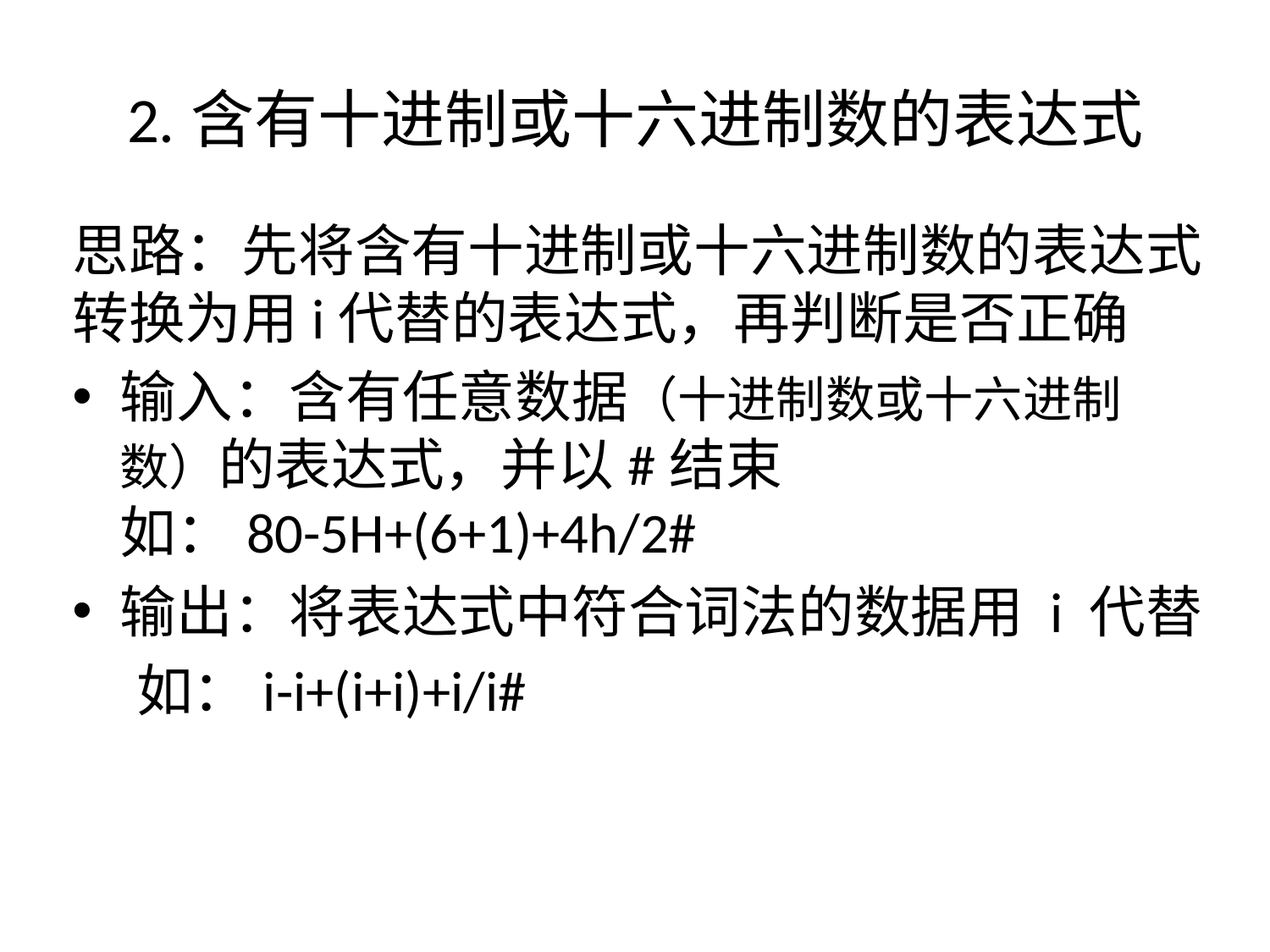

# 2.含有十进制或十六进制数的表达式
思路：先将含有十进制或十六进制数的表达式转换为用i代替的表达式，再判断是否正确
输入：含有任意数据（十进制数或十六进制数）的表达式，并以#结束
如：80-5H+(6+1)+4h/2#
输出：将表达式中符合词法的数据用 i 代替
    如：i-i+(i+i)+i/i#